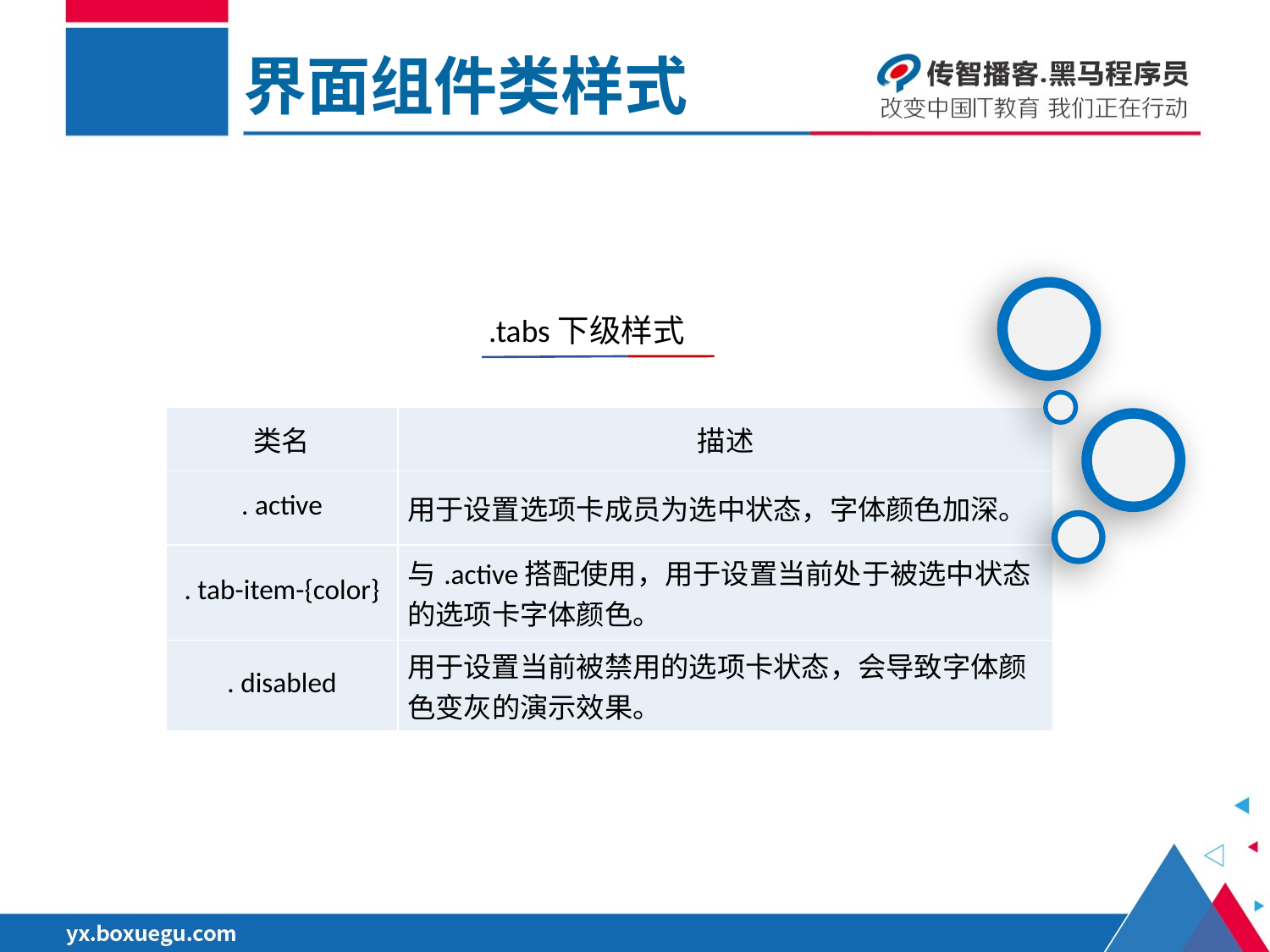

界面组件类样式

.tabs下级样式

| 类名 | 描述 |
| --- | --- |
| . active | 用于设置选项卡成员为选中状态，字体颜色加深。 |
| . tab-item-{color} | 与.active搭配使用，用于设置当前处于被选中状态的选项卡字体颜色。 |
| . disabled | 用于设置当前被禁用的选项卡状态，会导致字体颜色变灰的演示效果。 |